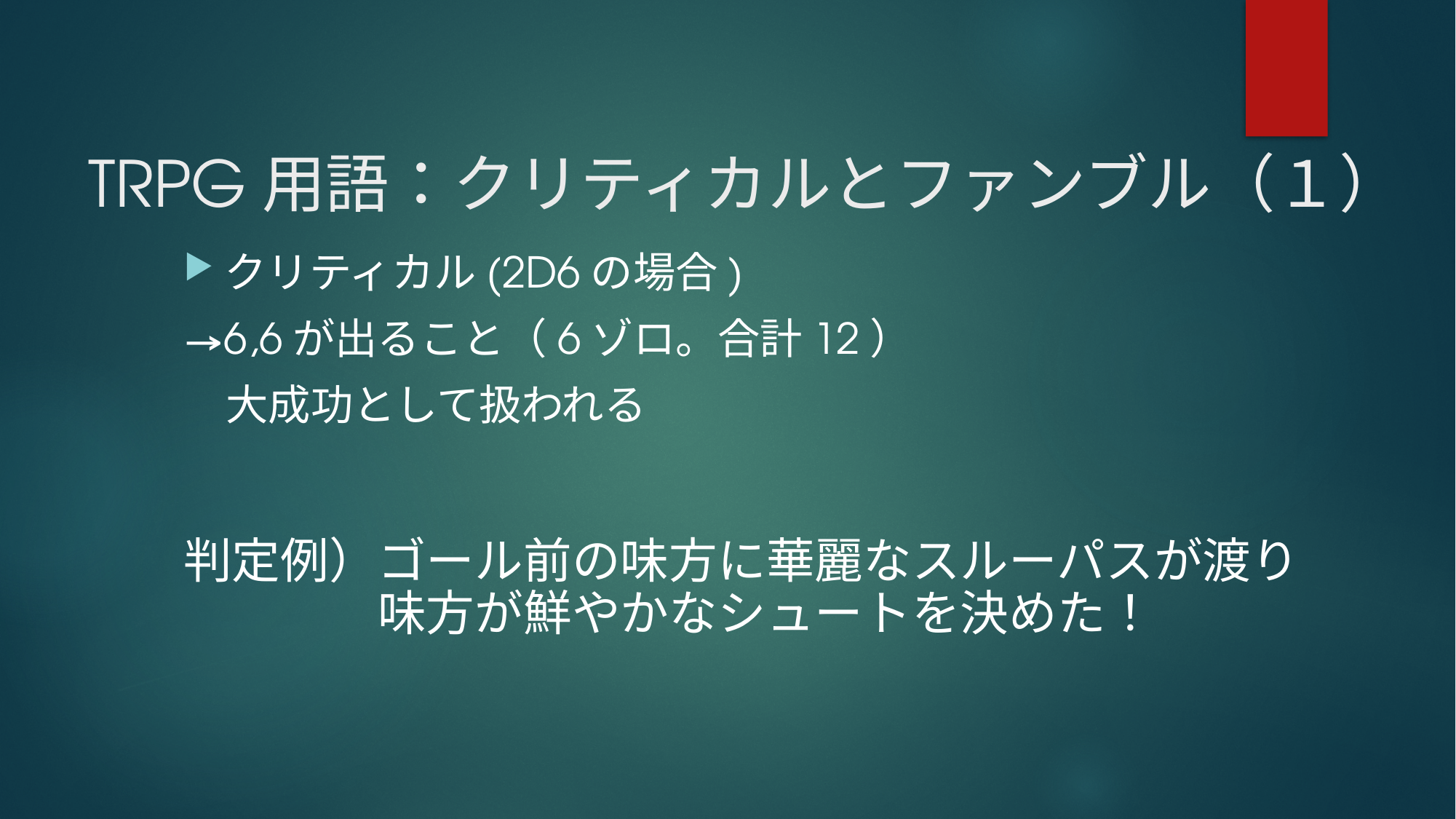

# TRPG用語：クリティカルとファンブル（１）
クリティカル(2D6の場合)
→6,6が出ること（6ゾロ。合計12）
　大成功として扱われる
判定例）ゴール前の味方に華麗なスルーパスが渡り
　　　　味方が鮮やかなシュートを決めた！